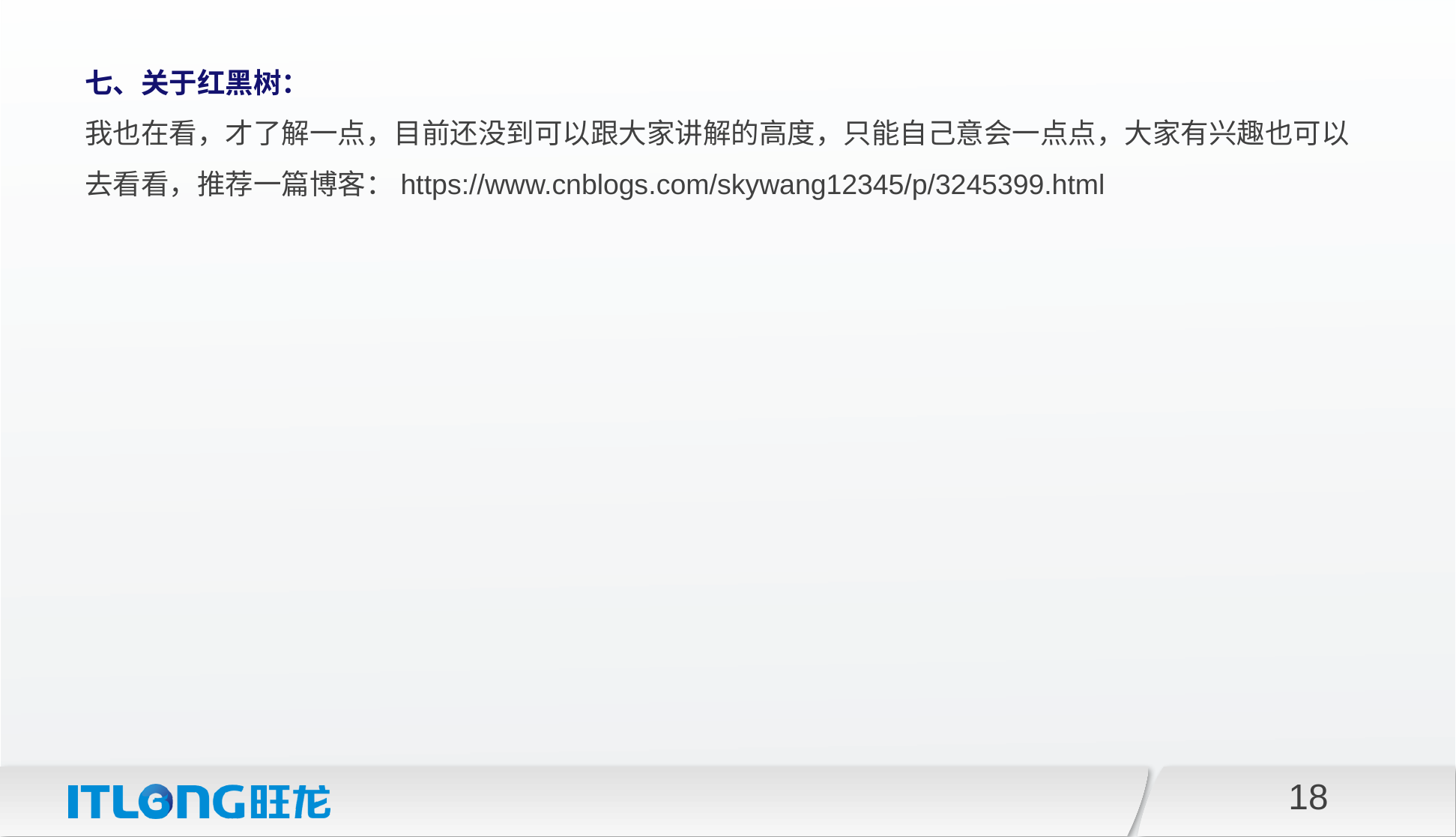

七、关于红黑树：
我也在看，才了解一点，目前还没到可以跟大家讲解的高度，只能自己意会一点点，大家有兴趣也可以去看看，推荐一篇博客：https://www.cnblogs.com/skywang12345/p/3245399.html